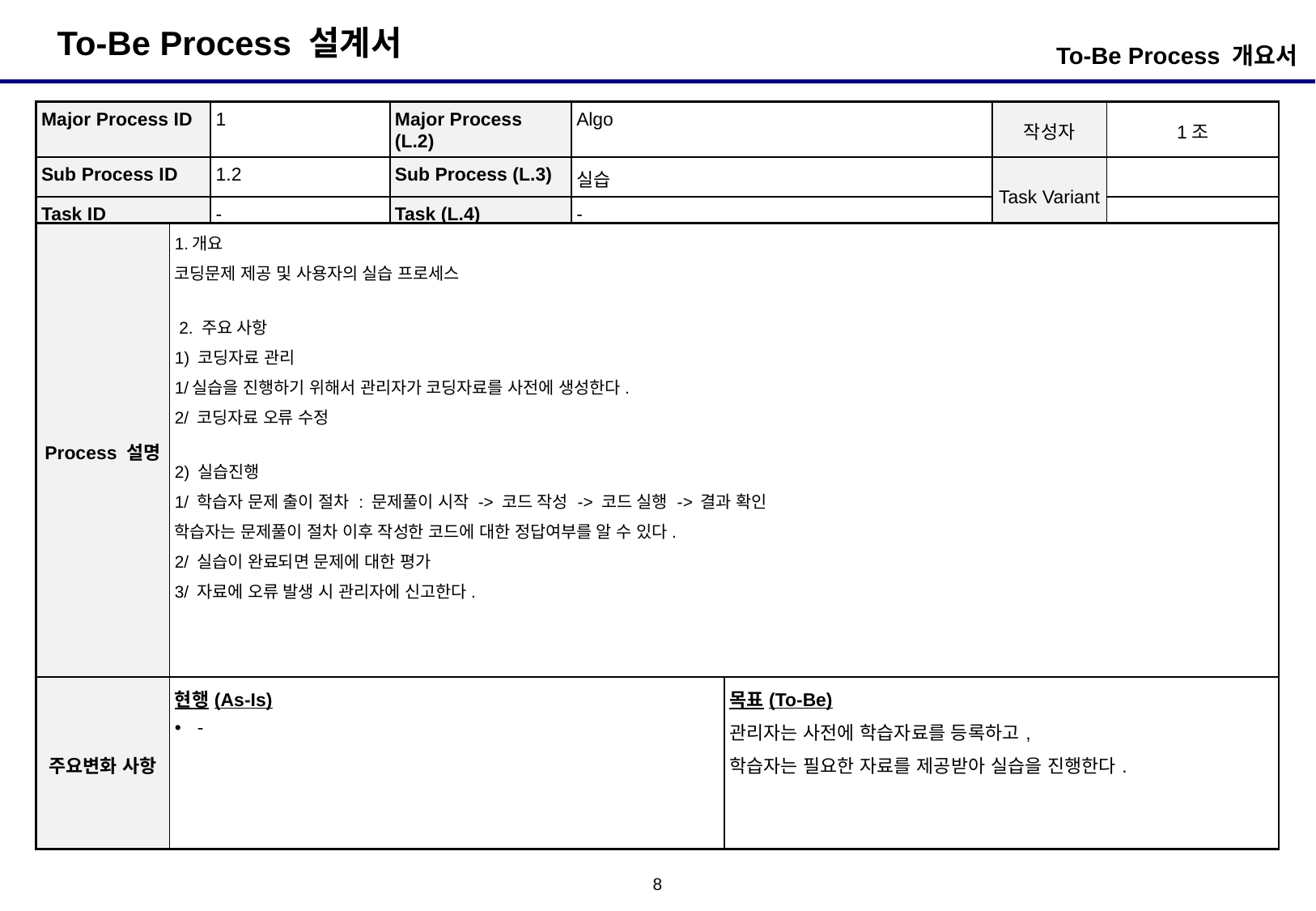

To-Be Process 개요서
| Major Process ID | 1 | Major Process (L.2) | Algo | 작성자 | 1조 |
| --- | --- | --- | --- | --- | --- |
| Sub Process ID | 1.2 | Sub Process (L.3) | 실습 | Task Variant |  |
| Task ID | - | Task (L.4) | - |  |  |
| Process 설명 | 1.개요 코딩문제 제공 및 사용자의 실습 프로세스 2. 주요 사항 1) 코딩자료 관리 1/실습을 진행하기 위해서 관리자가 코딩자료를 사전에 생성한다. 2/ 코딩자료 오류 수정 2) 실습진행 1/ 학습자 문제 출이 절차 : 문제풀이 시작 -> 코드 작성 -> 코드 실행 -> 결과 확인 학습자는 문제풀이 절차 이후 작성한 코드에 대한 정답여부를 알 수 있다. 2/ 실습이 완료되면 문제에 대한 평가 3/ 자료에 오류 발생 시 관리자에 신고한다. |  |
| --- | --- | --- |
| 주요변화 사항 | 현행(As-Is) - | 목표(To-Be) 관리자는 사전에 학습자료를 등록하고, 학습자는 필요한 자료를 제공받아 실습을 진행한다. |